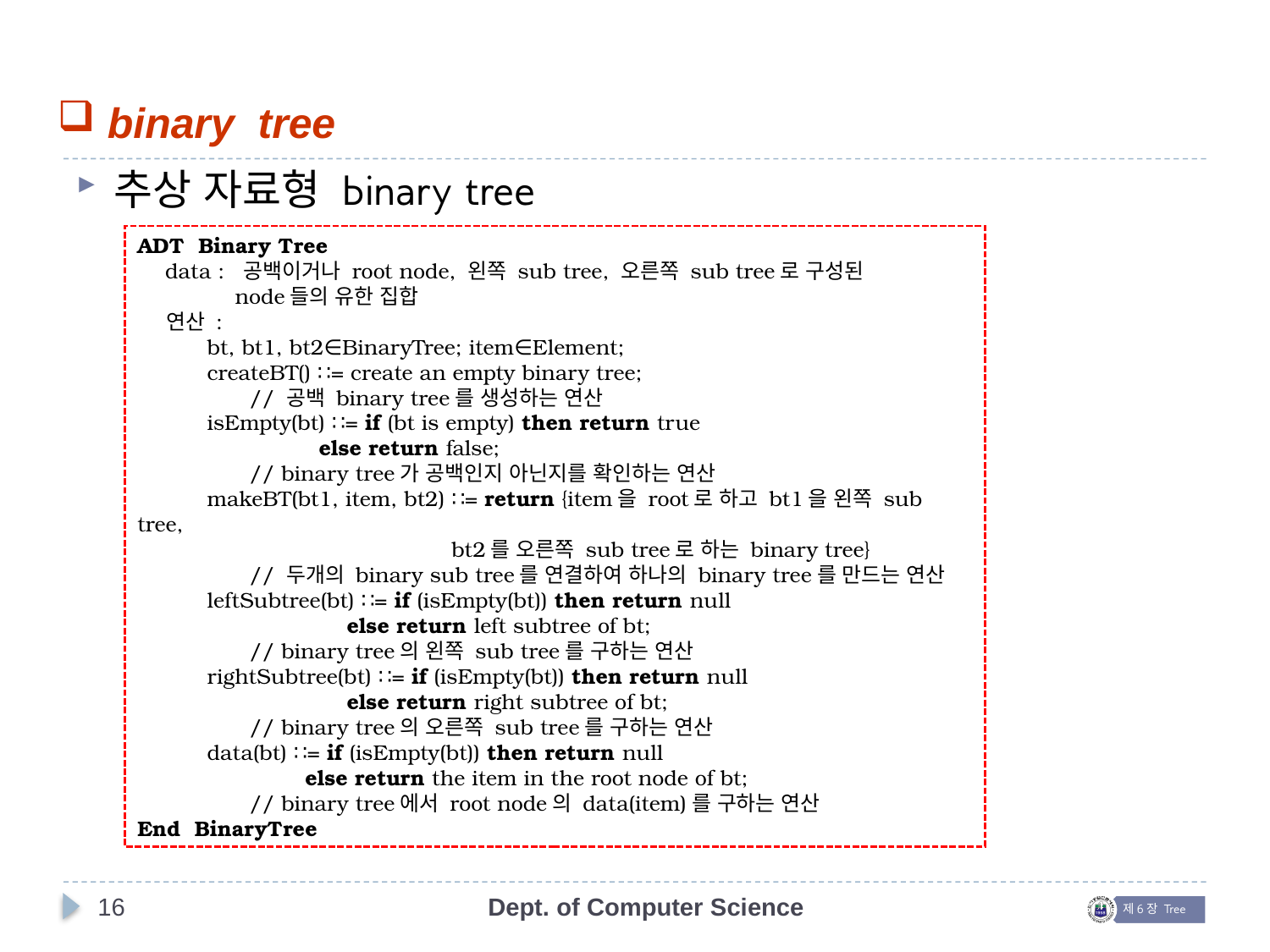

binary  tree
추상 자료형 binary tree

ADT  Binary Tree
    data :  공백이거나 root node, 왼쪽 sub tree, 오른쪽 sub tree로 구성된
              node들의 유한 집합
    연산 :
          bt, bt1, bt2∈BinaryTree; item∈Element;
          createBT() ∷= create an empty binary tree;
                // 공백 binary tree를 생성하는 연산
          isEmpty(bt) ∷= if (bt is empty) then return true
                          else return false;
                // binary tree가 공백인지 아닌지를 확인하는 연산
          makeBT(bt1, item, bt2) ∷= return {item을 root로 하고 bt1을 왼쪽 sub tree,
                                             bt2를 오른쪽 sub tree로 하는 binary tree}
                // 두개의 binary sub tree를 연결하여 하나의 binary tree를 만드는 연산
          leftSubtree(bt) ∷= if (isEmpty(bt)) then return null
                              else return left subtree of bt;
                // binary tree의 왼쪽 sub tree를 구하는 연산
          rightSubtree(bt) ∷= if (isEmpty(bt)) then return null
                              else return right subtree of bt;
                // binary tree의 오른쪽 sub tree를 구하는 연산
          data(bt) ∷= if (isEmpty(bt)) then return null
                        else return the item in the root node of bt;
                // binary tree에서 root node의 data(item)를 구하는 연산
End  BinaryTree
16
Dept. of Computer Science